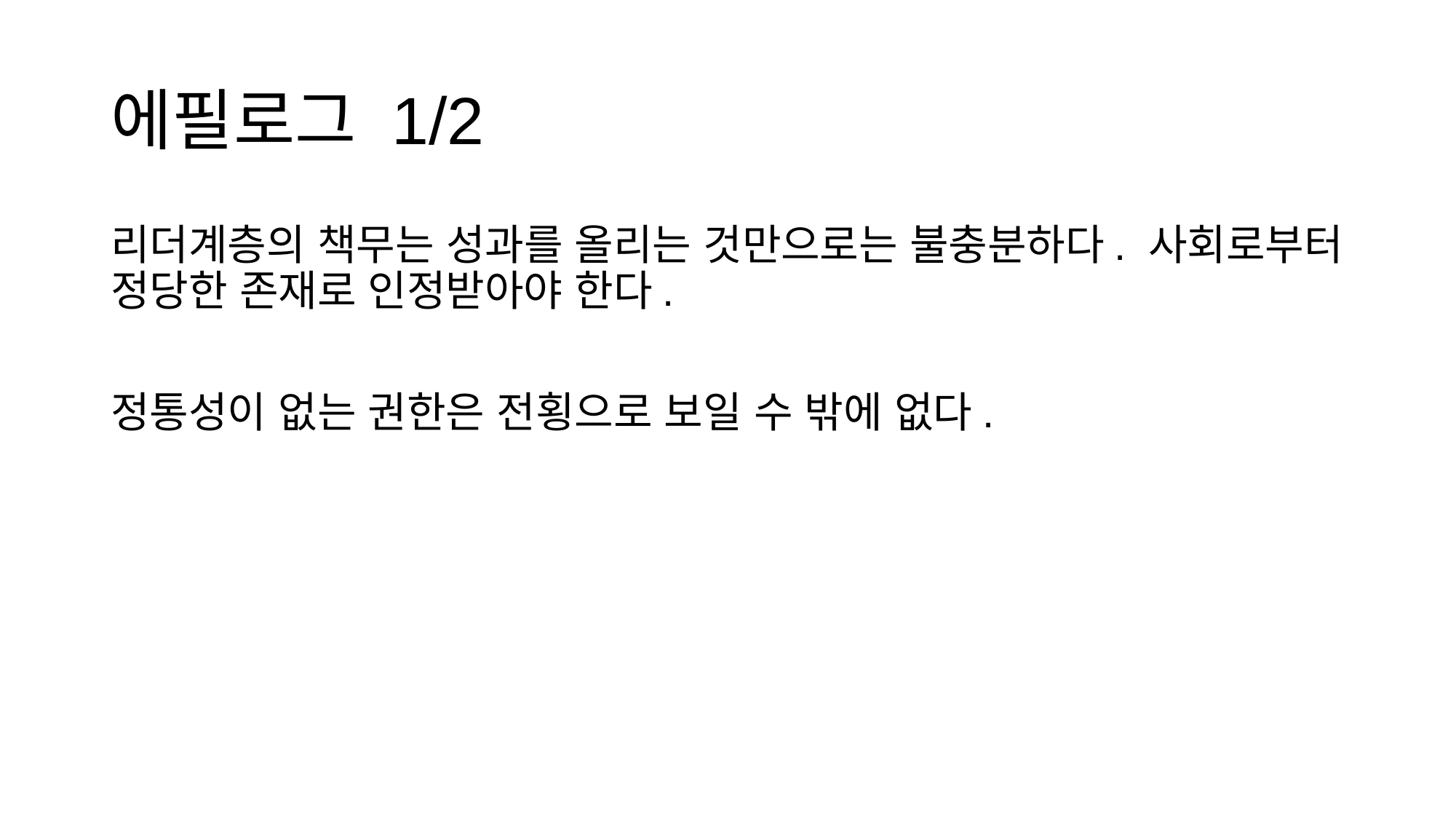

# 에필로그 1/2
리더계층의 책무는 성과를 올리는 것만으로는 불충분하다. 사회로부터 정당한 존재로 인정받아야 한다.

정통성이 없는 권한은 전횡으로 보일 수 밖에 없다.